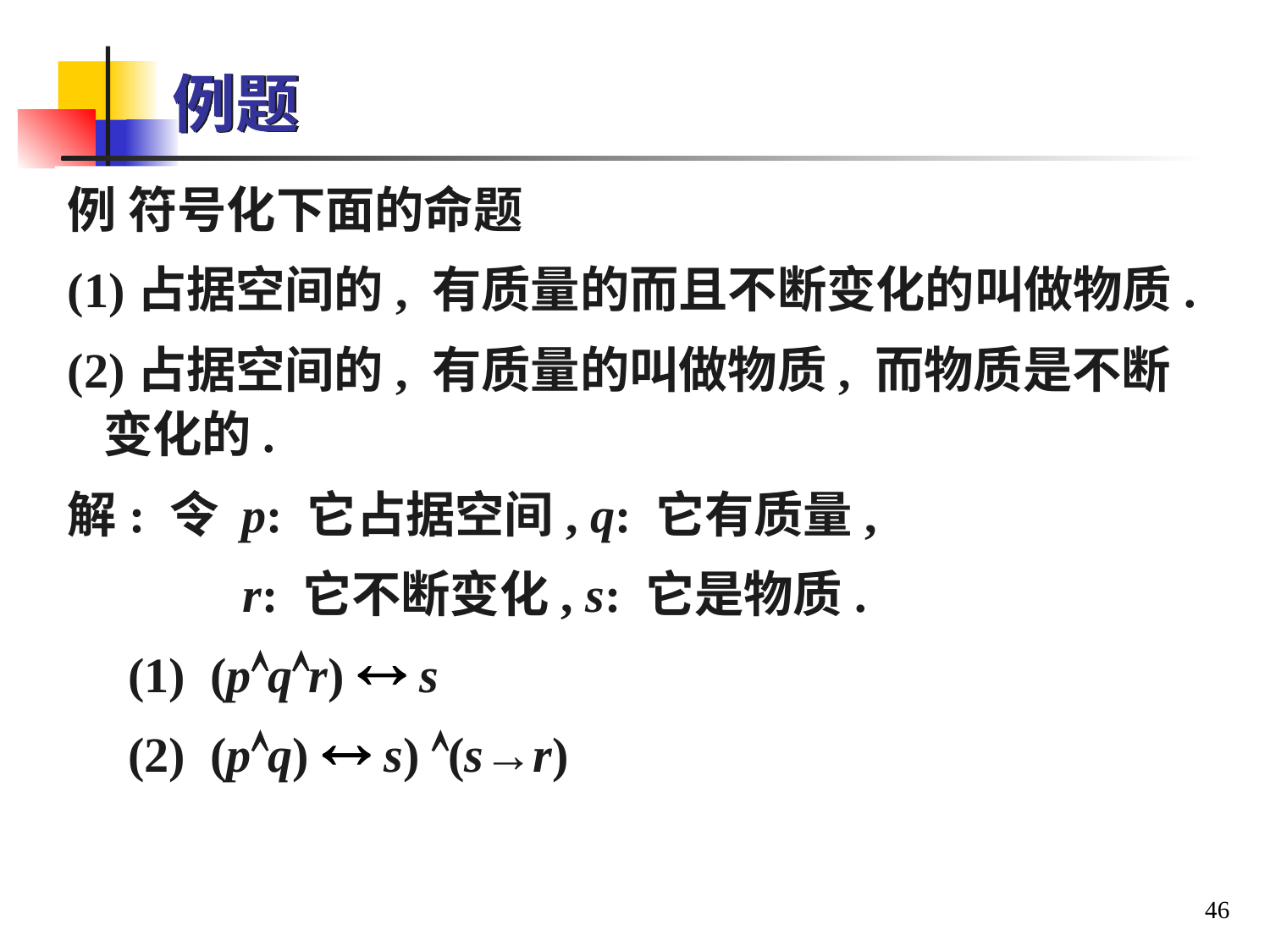

# 例题
例 符号化下面的命题
(1)占据空间的, 有质量的而且不断变化的叫做物质.
(2)占据空间的, 有质量的叫做物质, 而物质是不断变化的.
解: 令 p: 它占据空间, q: 它有质量,
		 r: 它不断变化, s: 它是物质.
	  (1)  (p∧q∧r) ↔ s
	  (2)  (p∧q) ↔ s) ∧(s→r)
46